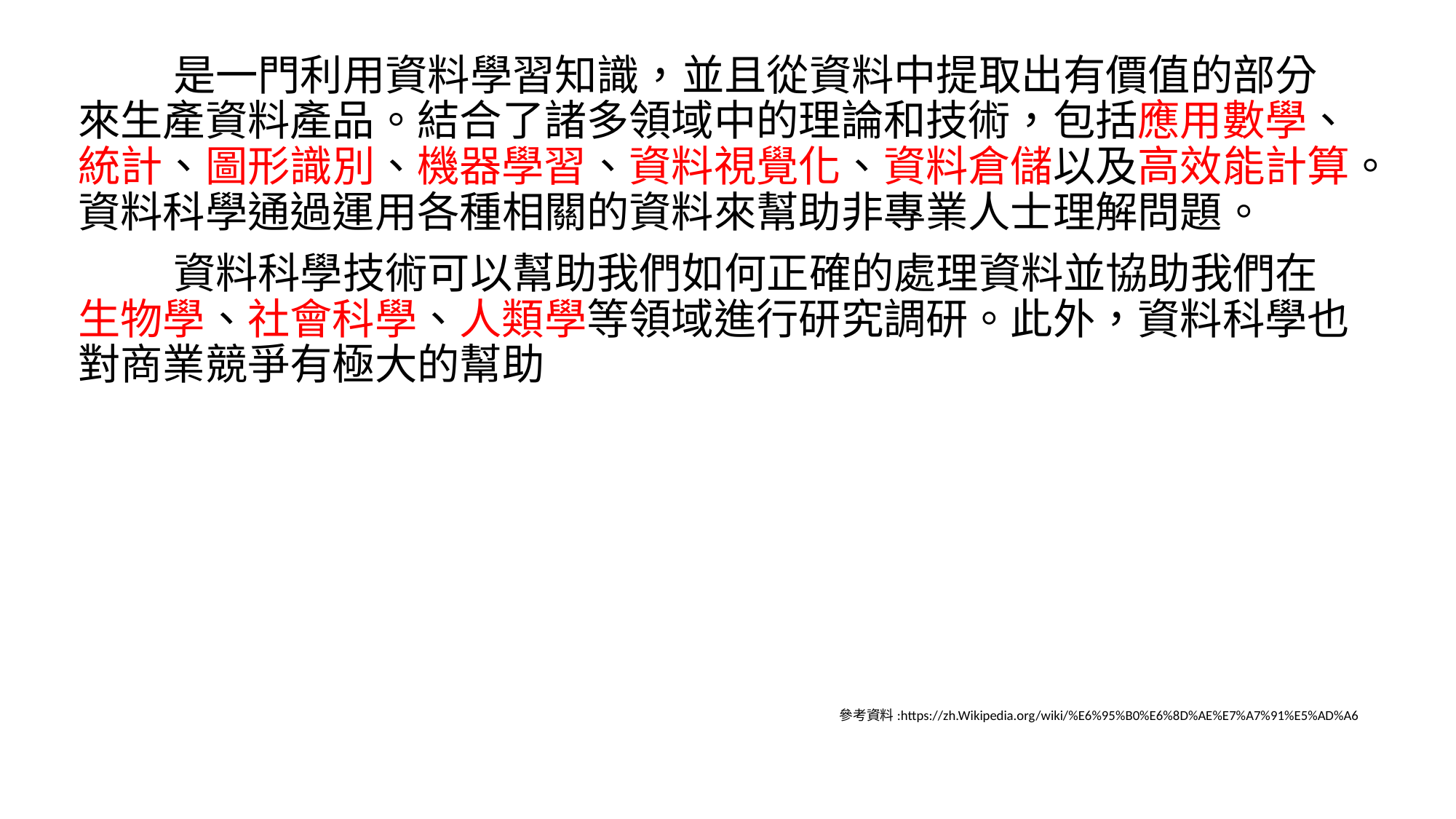

是一門利用資料學習知識，並且從資料中提取出有價值的部分來生產資料產品。結合了諸多領域中的理論和技術，包括應用數學、統計、圖形識別、機器學習、資料視覺化、資料倉儲以及高效能計算。資料科學通過運用各種相關的資料來幫助非專業人士理解問題。
         資料科學技術可以幫助我們如何正確的處理資料並協助我們在生物學、社會科學、人類學等領域進行研究調研。此外，資料科學也對商業競爭有極大的幫助

參考資料:https://zh.Wikipedia.org/wiki/%E6%95%B0%E6%8D%AE%E7%A7%91%E5%AD%A6